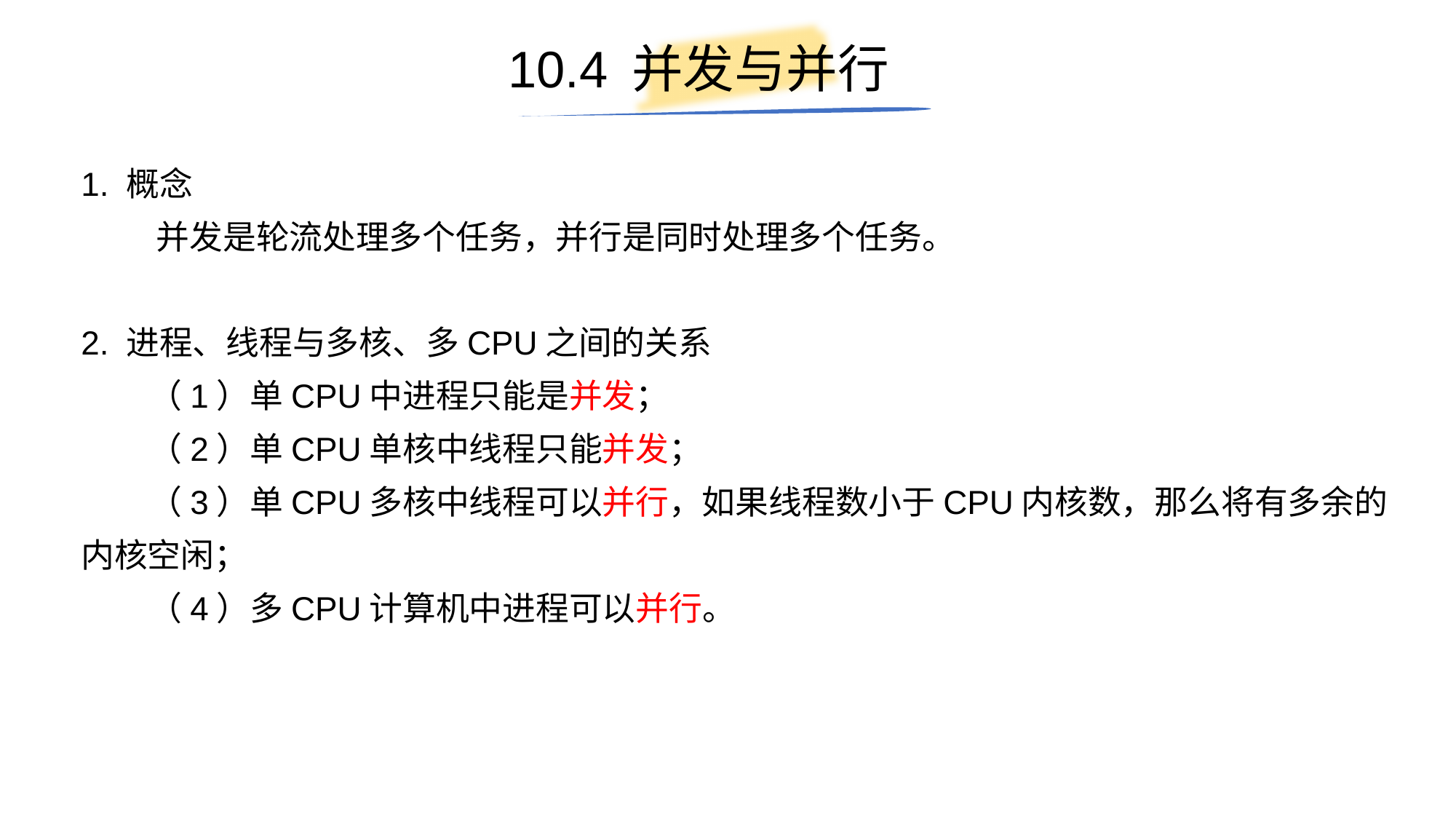

# 10.4 并发与并行

1. 概念
         并发是轮流处理多个任务，并行是同时处理多个任务。
2. 进程、线程与多核、多CPU之间的关系
        （1）单CPU中进程只能是并发；
        （2）单CPU单核中线程只能并发；
        （3）单CPU多核中线程可以并行，如果线程数小于CPU内核数，那么将有多余的内核空闲；
        （4）多CPU计算机中进程可以并行。